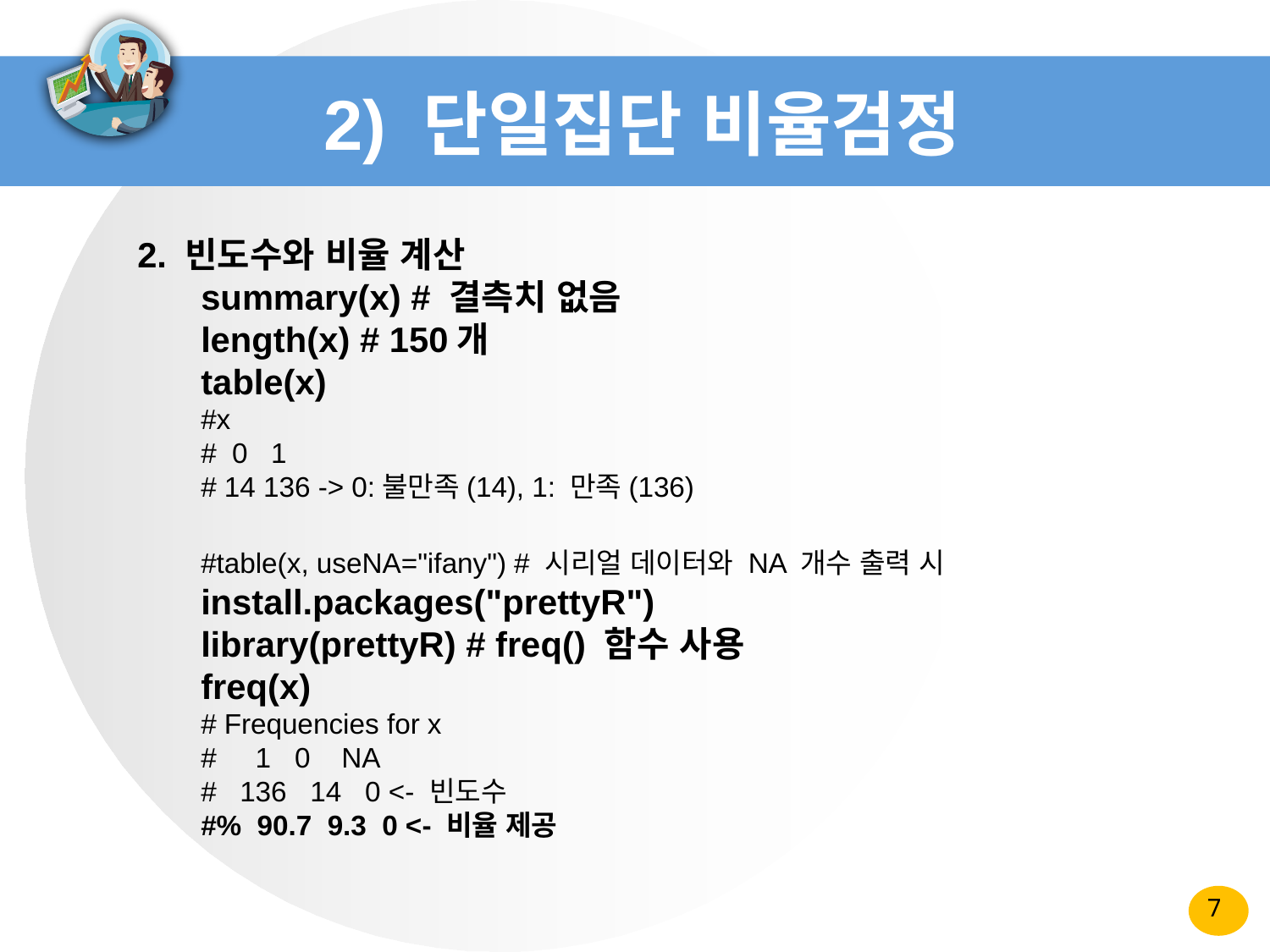

# 2) 단일집단 비율검정
2. 빈도수와 비율 계산
summary(x) # 결측치 없음
length(x) # 150개
table(x)
#x
#  0   1
# 14 136 -> 0:불만족(14), 1: 만족(136)

#table(x, useNA="ifany") # 시리얼 데이터와 NA 개수 출력 시
install.packages("prettyR")
library(prettyR) # freq() 함수 사용
freq(x)
# Frequencies for x
#     1   0    NA
#   136   14   0 <- 빈도수
#%  90.7  9.3  0 <- 비율 제공
7